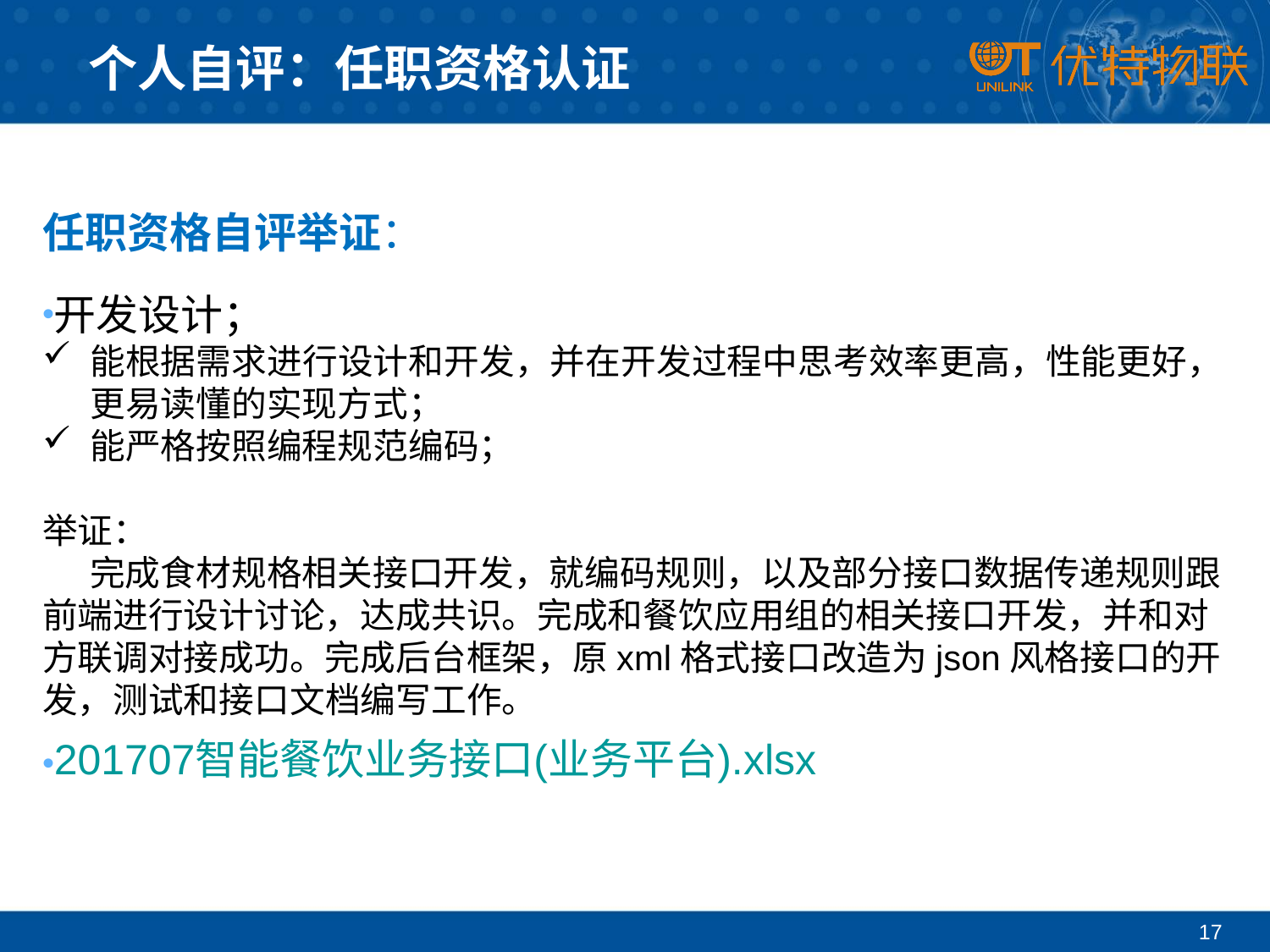

# 个人自评：任职资格认证
任职资格自评举证：
开发设计；
能根据需求进行设计和开发，并在开发过程中思考效率更高，性能更好，更易读懂的实现方式；
能严格按照编程规范编码；

举证：
     完成食材规格相关接口开发，就编码规则，以及部分接口数据传递规则跟前端进行设计讨论，达成共识。完成和餐饮应用组的相关接口开发，并和对方联调对接成功。完成后台框架，原xml格式接口改造为json风格接口的开发，测试和接口文档编写工作。
201707智能餐饮业务接口(业务平台).xlsx
17